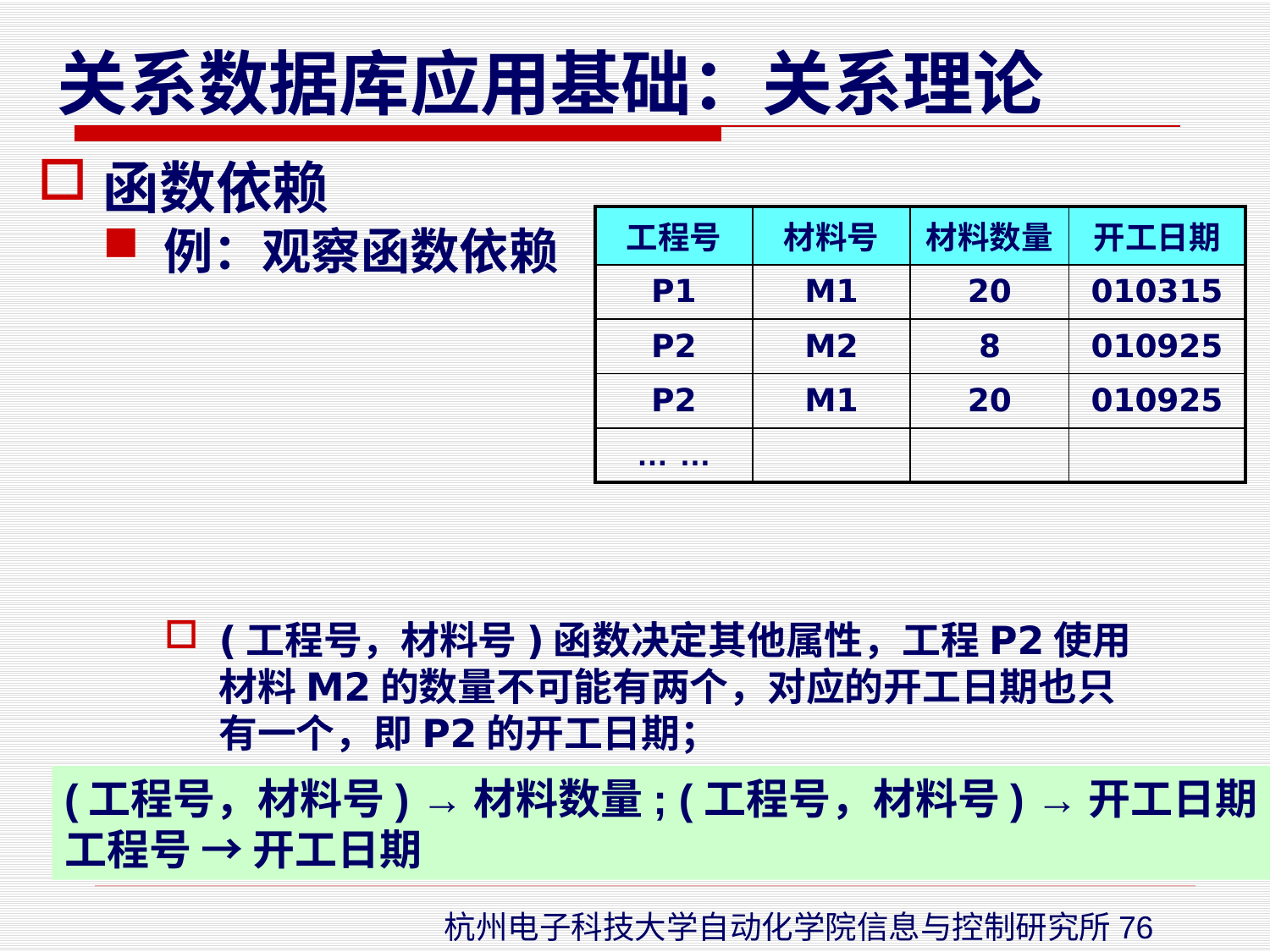

函数依赖
例：观察函数依赖

(工程号，材料号)函数决定其他属性，工程P2使用材料M2的数量不可能有两个，对应的开工日期也只有一个，即P2的开工日期；
对于任一个“工程号”，其开工日期也是唯一的，因此，“工程号”函数决定“开工日期”。

| 工程号 | 材料号 | 材料数量 | 开工日期 |
| --- | --- | --- | --- |
| P1 | M1 | 20 | 010315 |
| P2 | M2 | 8 | 010925 |
| P2 | M1 | 20 | 010925 |
| … … |  |  |  |
(工程号，材料号) →材料数量; (工程号，材料号) →开工日期
工程号 → 开工日期